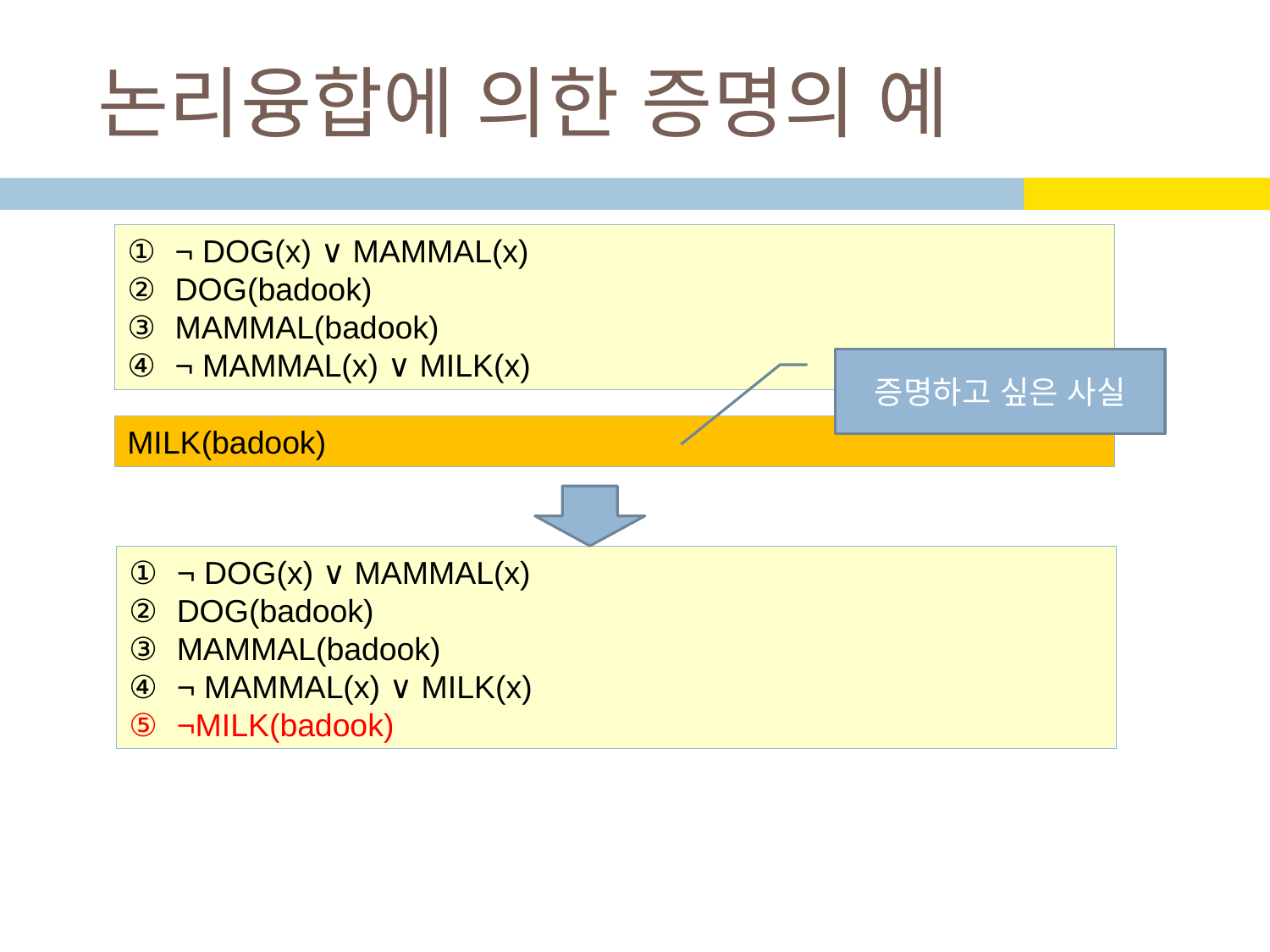

# 논리융합에 의한 증명의 예
¬ DOG(x) ∨ MAMMAL(x)
DOG(badook)
MAMMAL(badook)
¬ MAMMAL(x) ∨ MILK(x)
증명하고 싶은 사실
MILK(badook)

¬ DOG(x) ∨ MAMMAL(x)
DOG(badook)
MAMMAL(badook)
¬ MAMMAL(x) ∨ MILK(x)
¬MILK(badook)